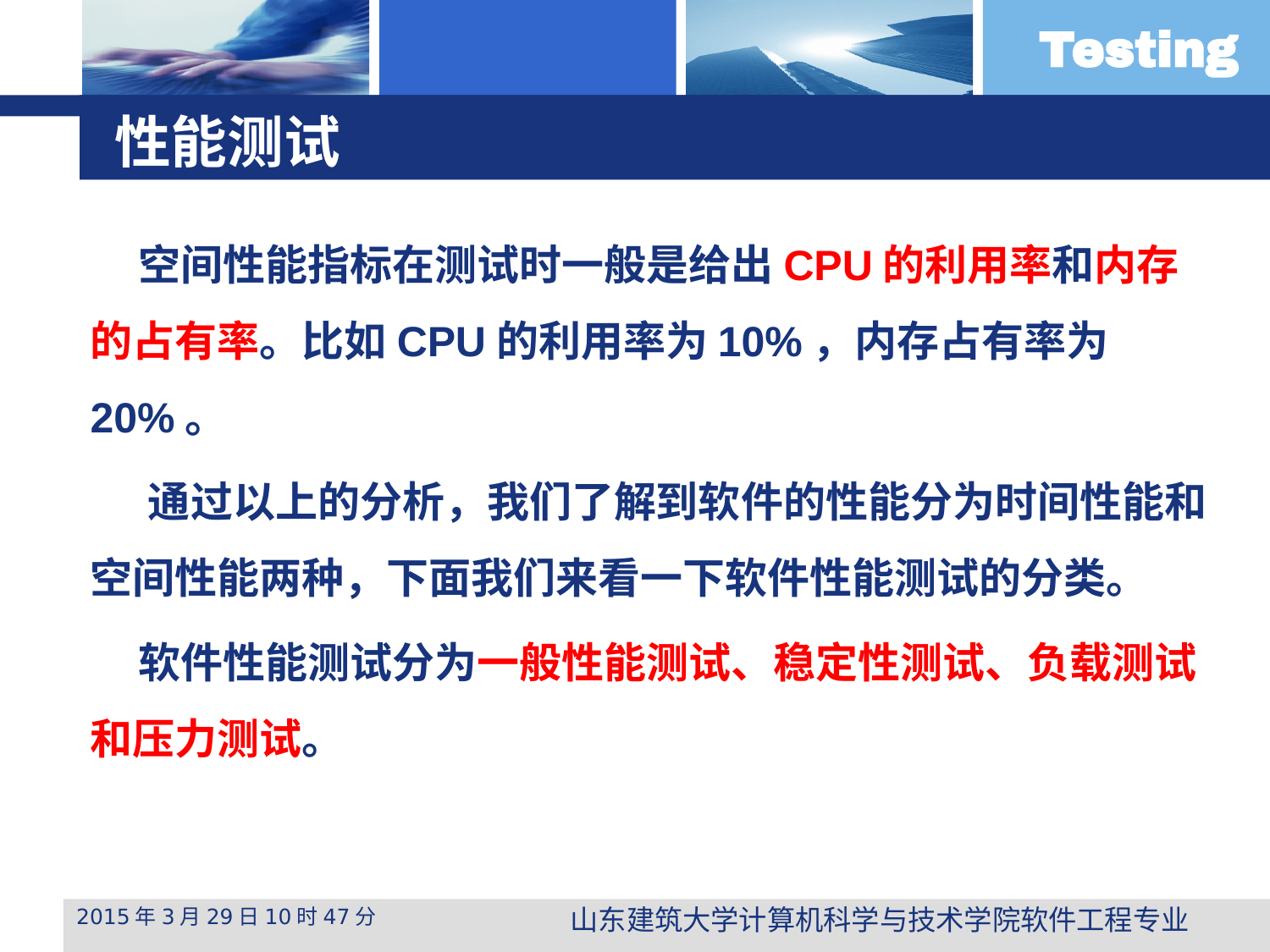

# 性能测试
         空间性能指标在测试时一般是给出CPU的利用率和内存的占有率。比如CPU的利用率为10%，内存占有率为20%。
          通过以上的分析，我们了解到软件的性能分为时间性能和空间性能两种，下面我们来看一下软件性能测试的分类。
         软件性能测试分为一般性能测试、稳定性测试、负载测试和压力测试。
山东建筑大学计算机科学与技术学院软件工程专业
2015年3月29日10时47分